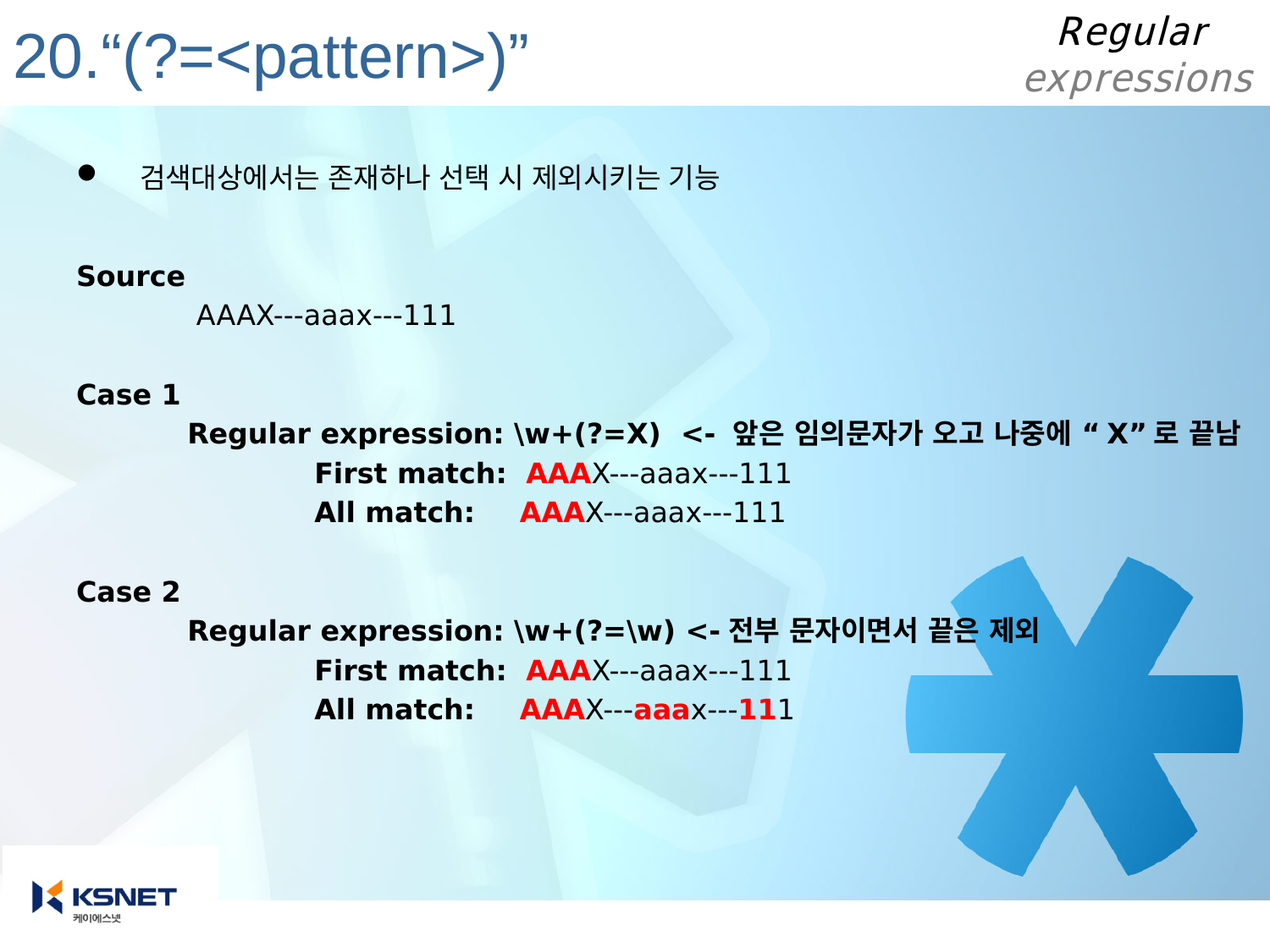

# 20.“(?=<pattern>)”

검색대상에서는 존재하나 선택 시 제외시키는 기능

Source
		 AAAX---aaax---111

Case 1
		Regular expression: \w+(?=X)  <- 앞은 임의문자가 오고 나중에 “X”로 끝남
 			First match:  AAAX---aaax---111
			All match:     AAAX---aaax---111

Case 2
		Regular expression: \w+(?=\w) <-전부 문자이면서 끝은 제외
 			First match:  AAAX---aaax---111
			All match:     AAAX---aaax---111